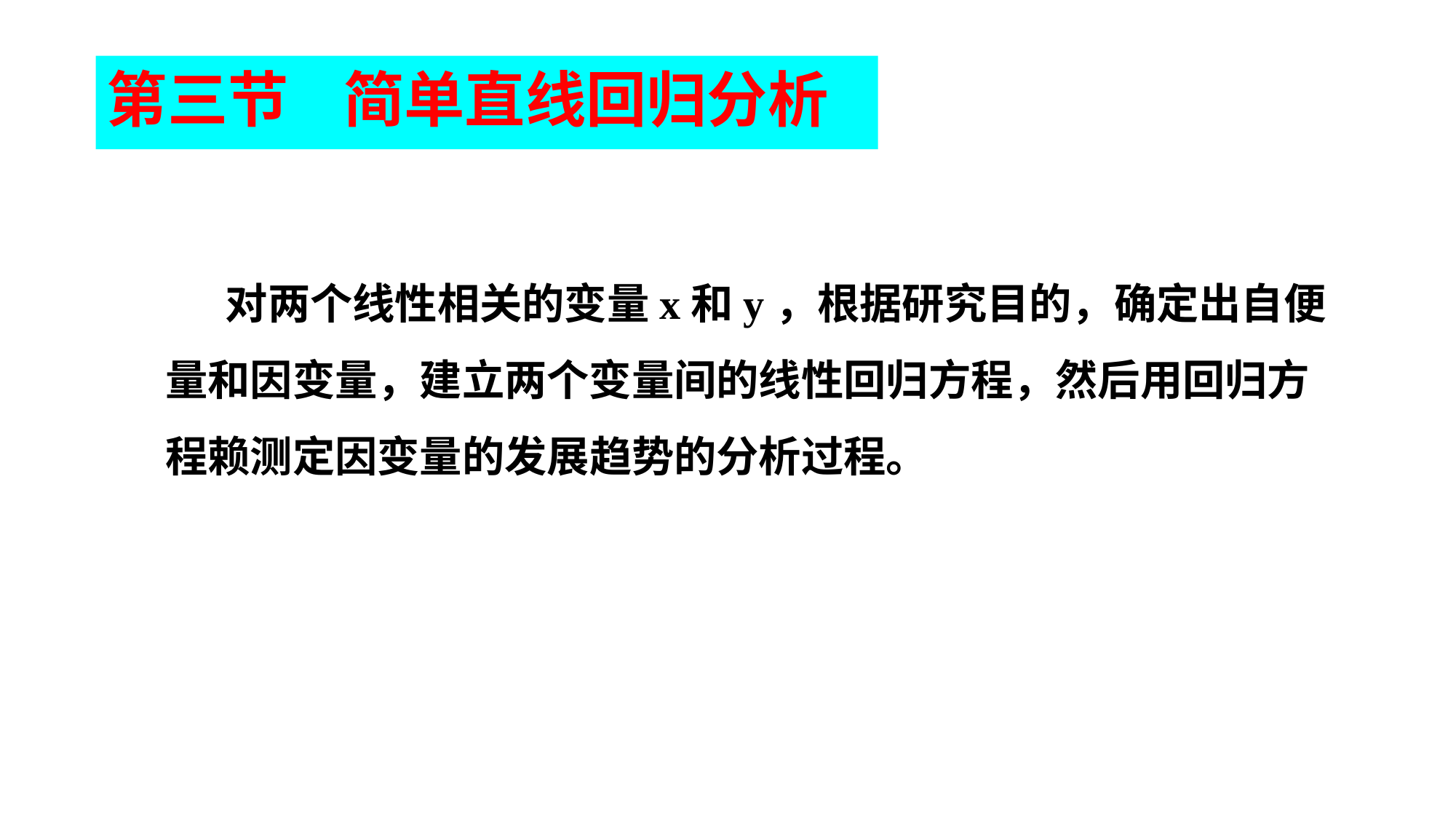

# 第三节    简单直线回归分析
        对两个线性相关的变量x和y，根据研究目的，确定出自便量和因变量，建立两个变量间的线性回归方程，然后用回归方程赖测定因变量的发展趋势的分析过程。